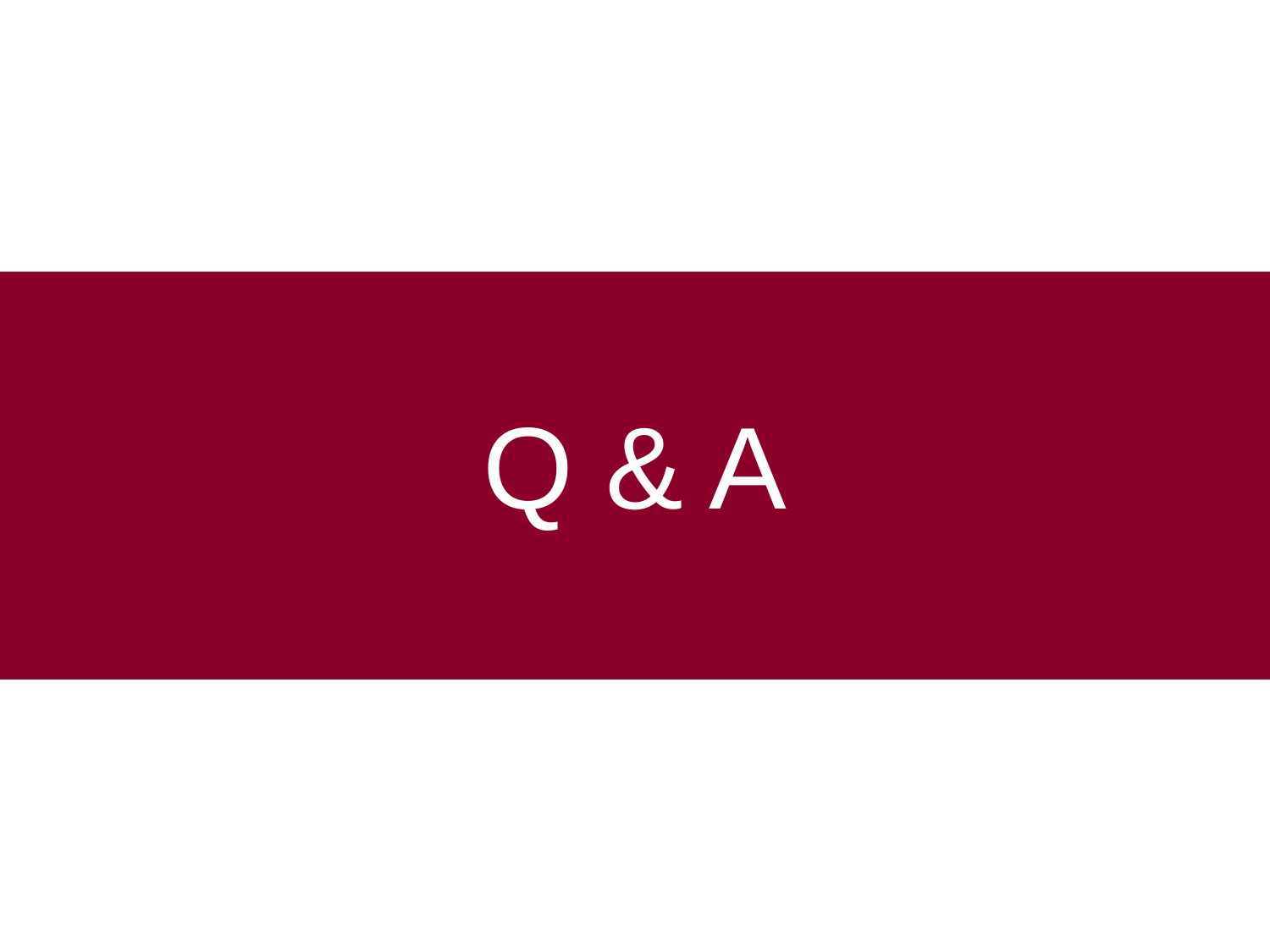

Q & A
1장 Machine Learning이란?
9